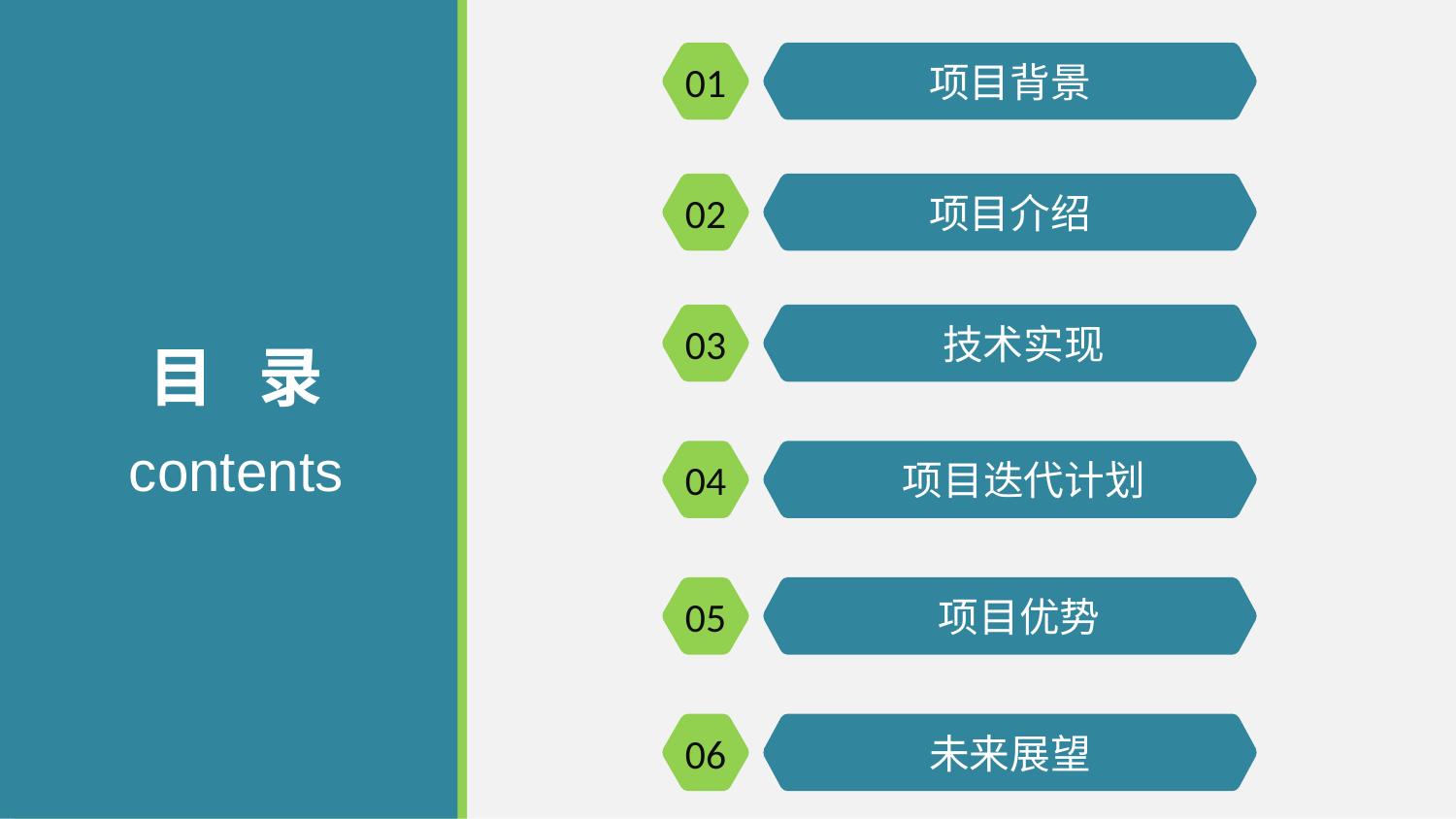

01
项目背景
02
项目介绍
03
  技术实现
目   录
contents
04
  项目迭代计划
05
 项目优势
06
未来展望